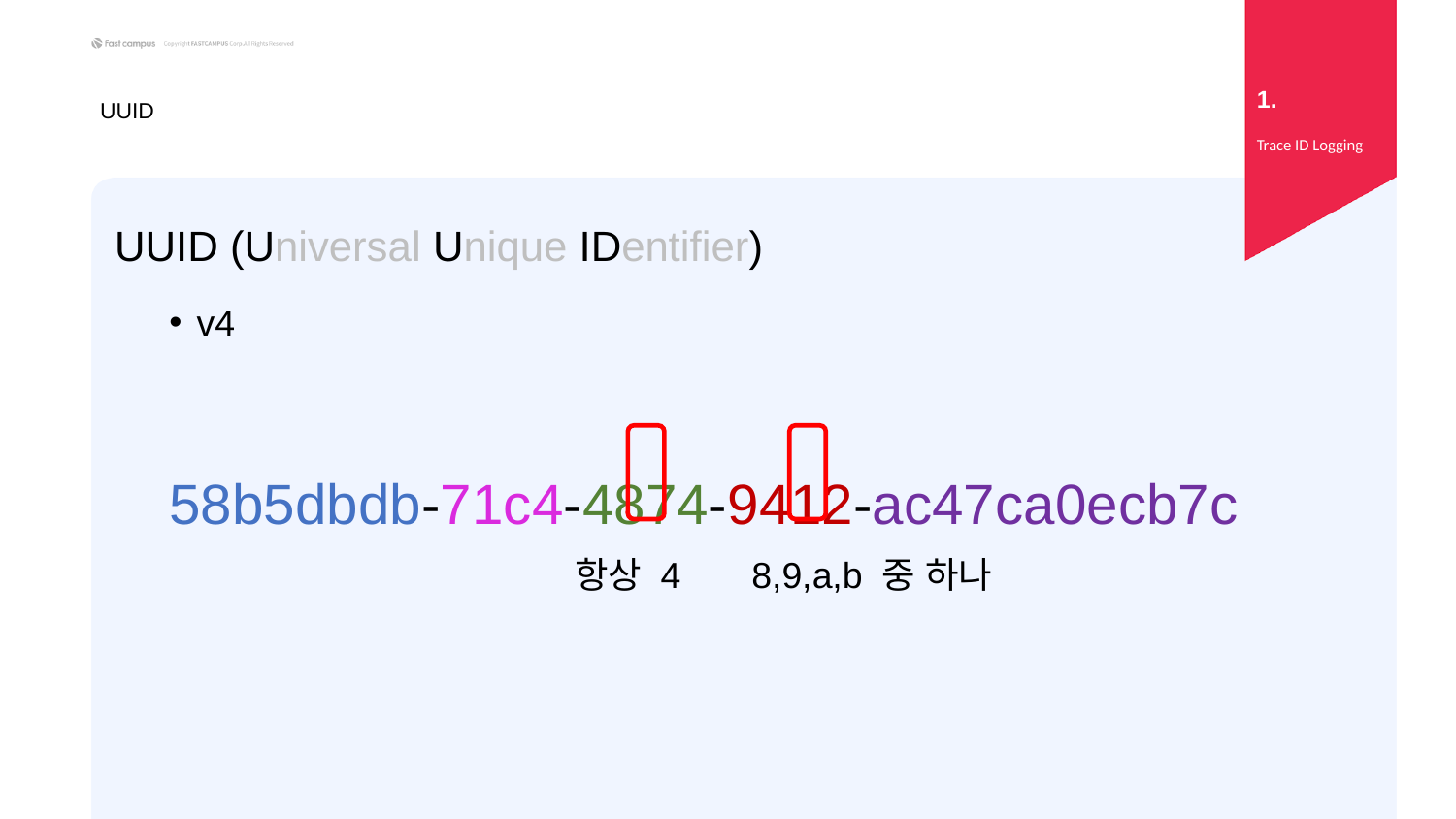

1.
# UUID
Trace ID Logging
UUID (Universal Unique IDentifier)
v4

58b5dbdb-71c4-4874-9412-ac47ca0ecb7c

항상 4
8,9,a,b 중 하나